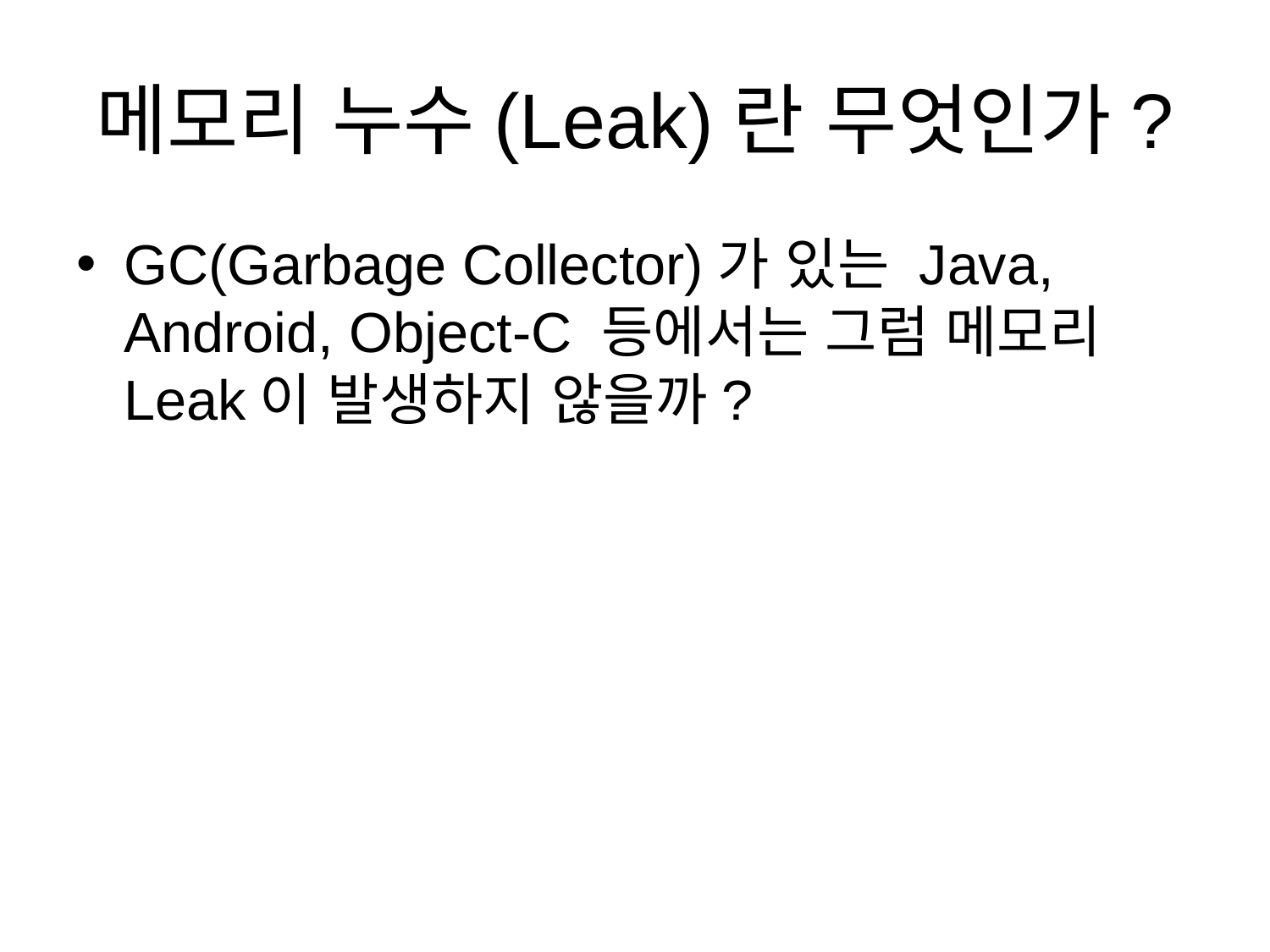

# 메모리 누수(Leak)란 무엇인가?
GC(Garbage Collector)가 있는 Java, Android, Object-C 등에서는 그럼 메모리 Leak이 발생하지 않을까?